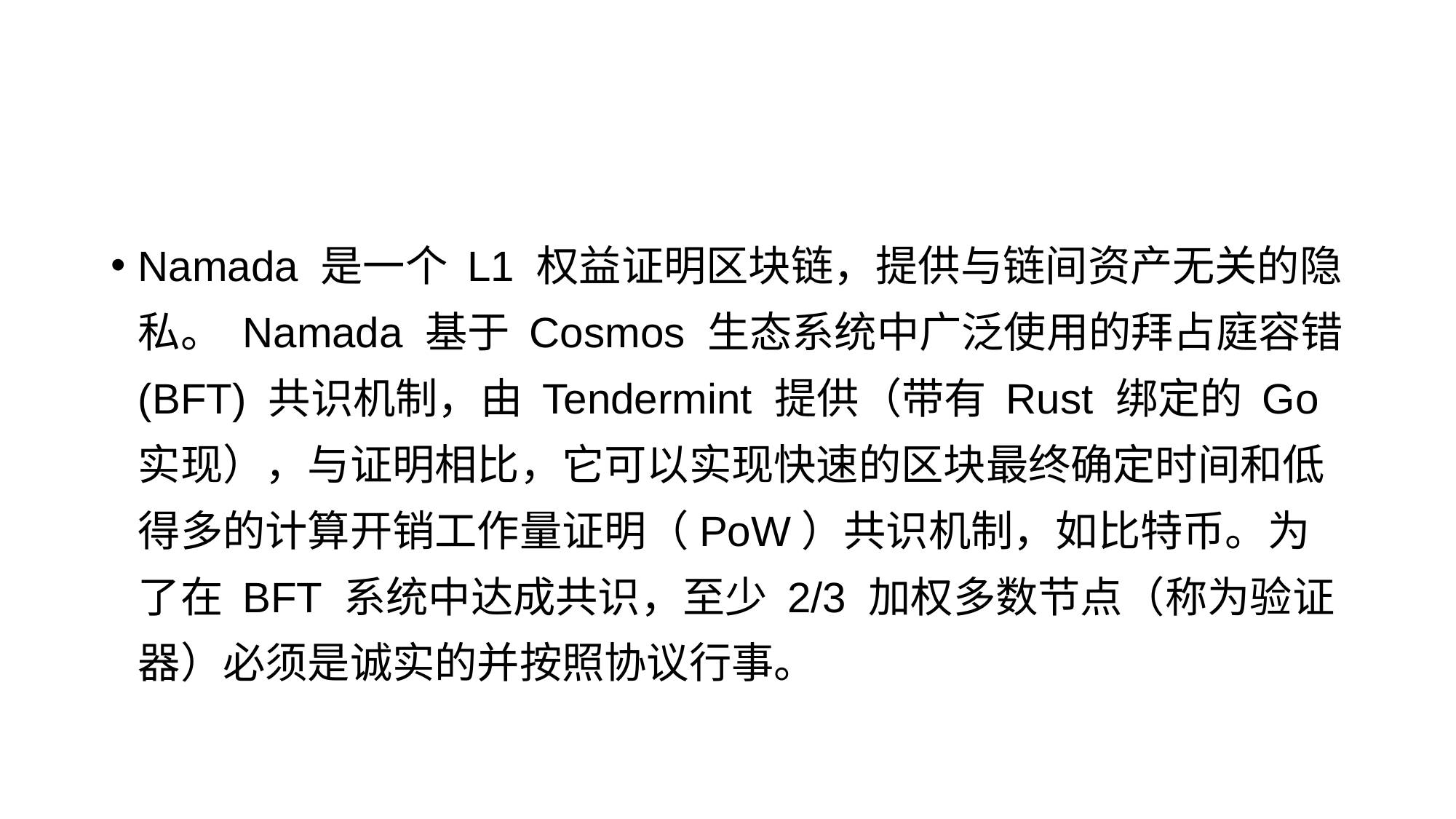

Namada 是一个 L1 权益证明区块链，提供与链间资产无关的隐私。 Namada 基于 Cosmos 生态系统中广泛使用的拜占庭容错 (BFT) 共识机制，由 Tendermint 提供（带有 Rust 绑定的 Go 实现），与证明相比，它可以实现快速的区块最终确定时间和低得多的计算开销工作量证明（PoW）共识机制，如比特币。为了在 BFT 系统中达成共识，至少 2/3 加权多数节点（称为验证器）必须是诚实的并按照协议行事。